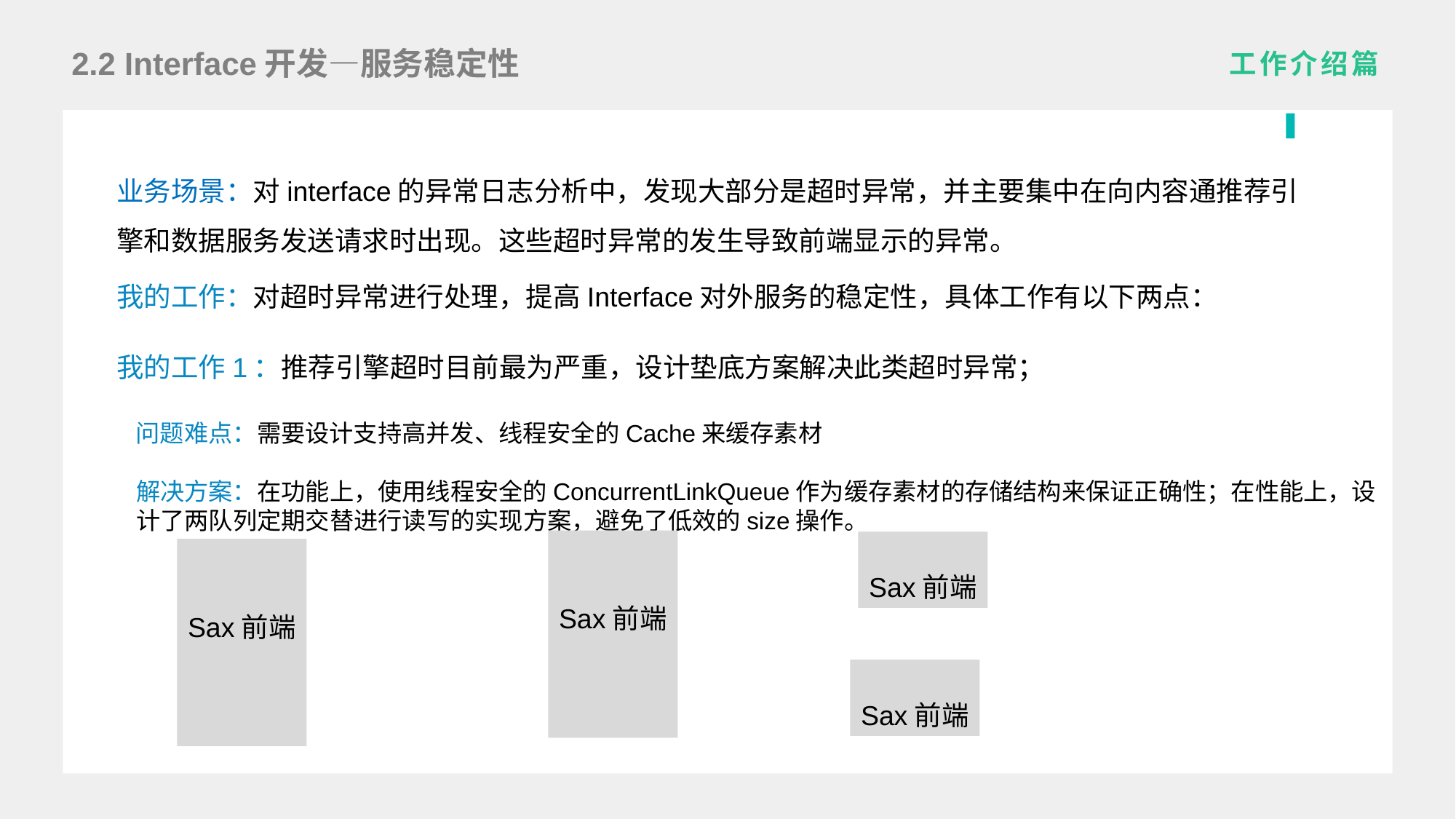

# 2.2 Interface开发—服务稳定性
工作介绍篇

业务场景：对interface的异常日志分析中，发现大部分是超时异常，并主要集中在向内容通推荐引擎和数据服务发送请求时出现。这些超时异常的发生导致前端显示的异常。
我的工作：对超时异常进行处理，提高Interface对外服务的稳定性，具体工作有以下两点：
我的工作1：推荐引擎超时目前最为严重，设计垫底方案解决此类超时异常；
问题难点：需要设计支持高并发、线程安全的Cache来缓存素材
解决方案：在功能上，使用线程安全的ConcurrentLinkQueue作为缓存素材的存储结构来保证正确性；在性能上，设计了两队列定期交替进行读写的实现方案，避免了低效的size操作。

Sax前端

Sax前端

Sax前端

Sax前端